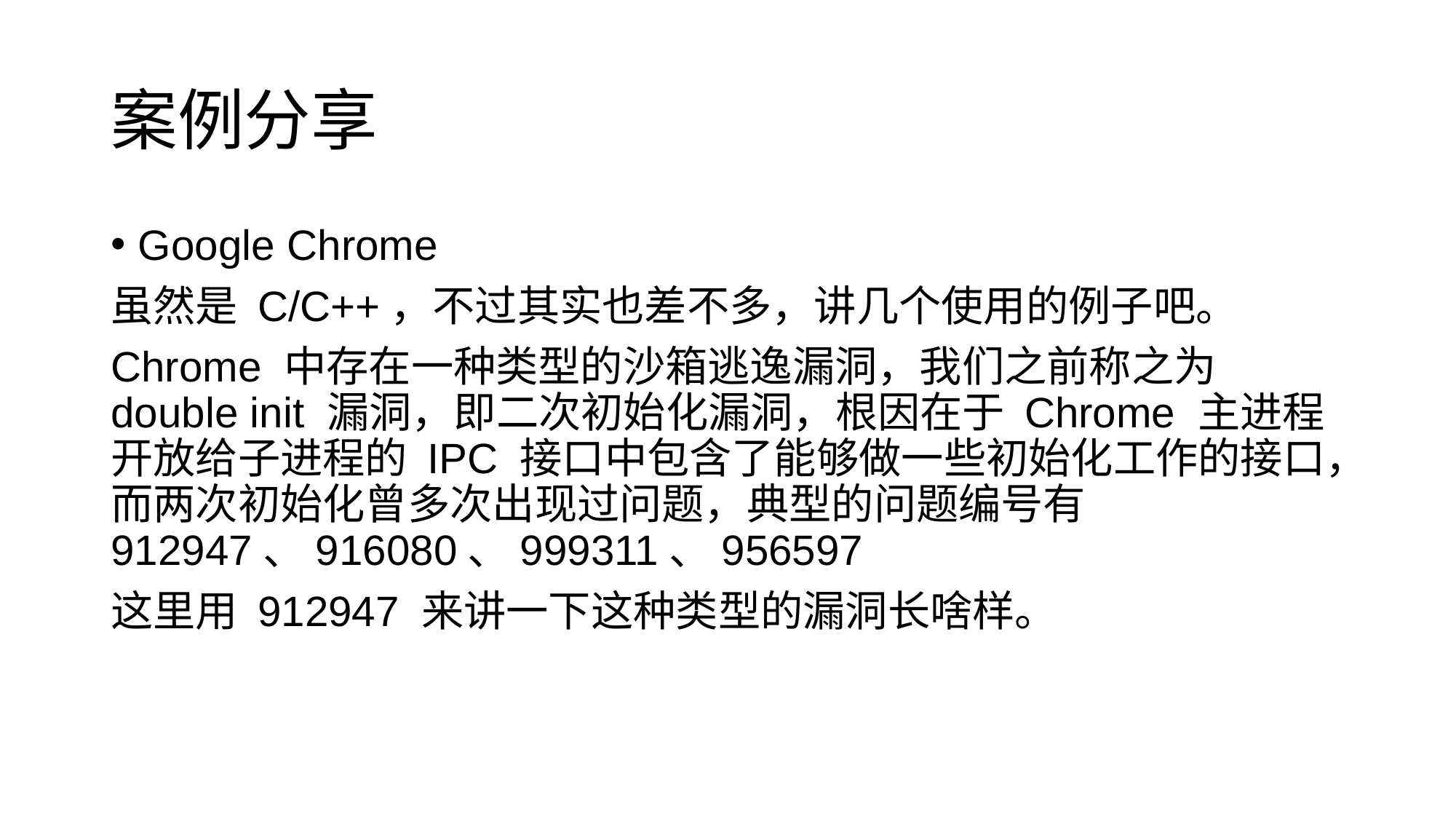

# 案例分享
Google Chrome
虽然是 C/C++，不过其实也差不多，讲几个使用的例子吧。
Chrome 中存在一种类型的沙箱逃逸漏洞，我们之前称之为 double init 漏洞，即二次初始化漏洞，根因在于 Chrome 主进程开放给子进程的 IPC 接口中包含了能够做一些初始化工作的接口，而两次初始化曾多次出现过问题，典型的问题编号有 912947、916080、999311、956597
这里用 912947 来讲一下这种类型的漏洞长啥样。